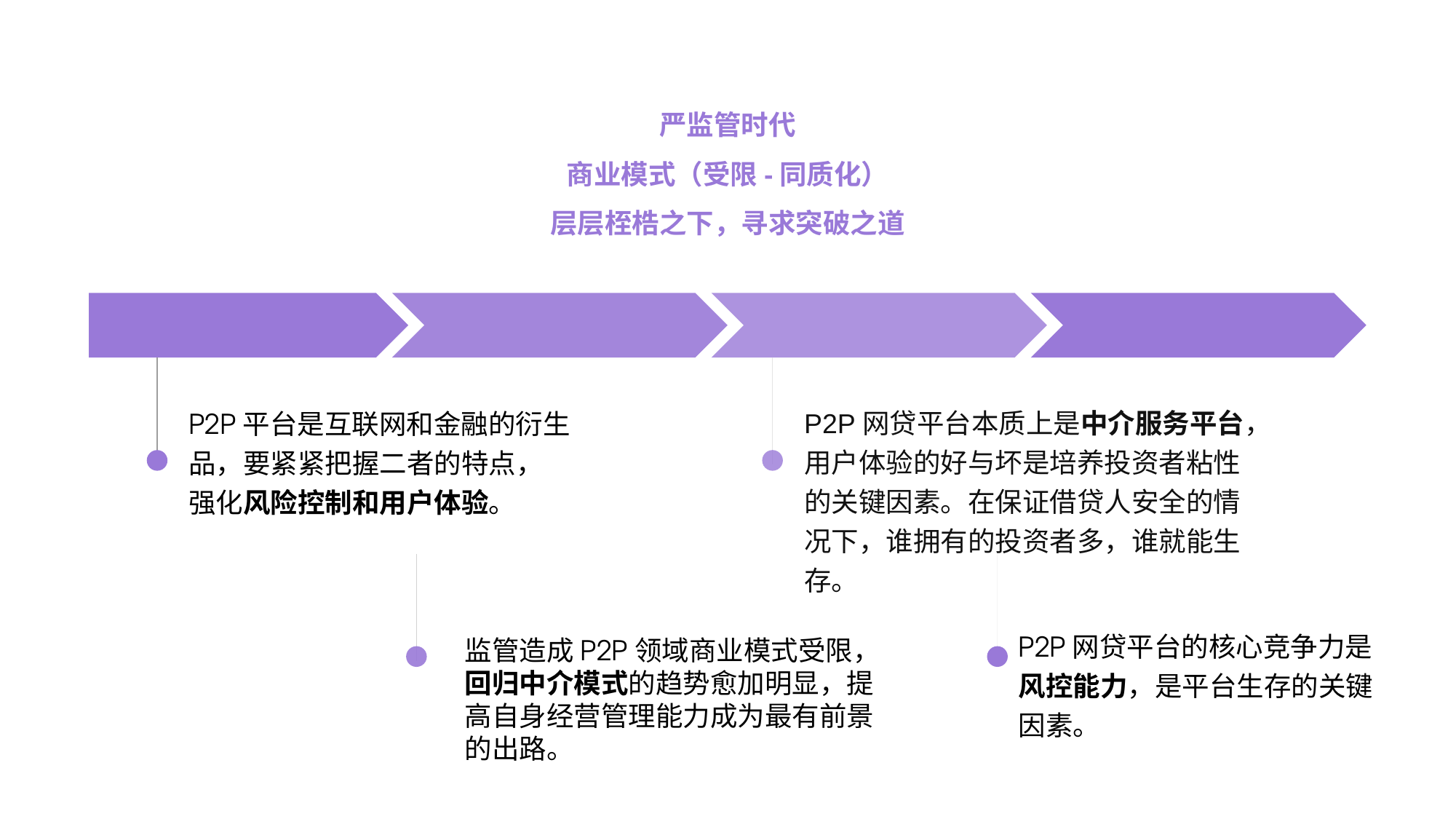

严监管时代
商业模式（受限-同质化）
层层桎梏之下，寻求突破之道

P2P网贷平台本质上是中介服务平台，用户体验的好与坏是培养投资者粘性的关键因素。在保证借贷人安全的情况下，谁拥有的投资者多，谁就能生存。
P2P平台是互联网和金融的衍生品，要紧紧把握二者的特点，
强化风险控制和用户体验。

P2P网贷平台的核心竞争力是风控能力，是平台生存的关键因素。
监管造成P2P领域商业模式受限，回归中介模式的趋势愈加明显，提高自身经营管理能力成为最有前景的出路。